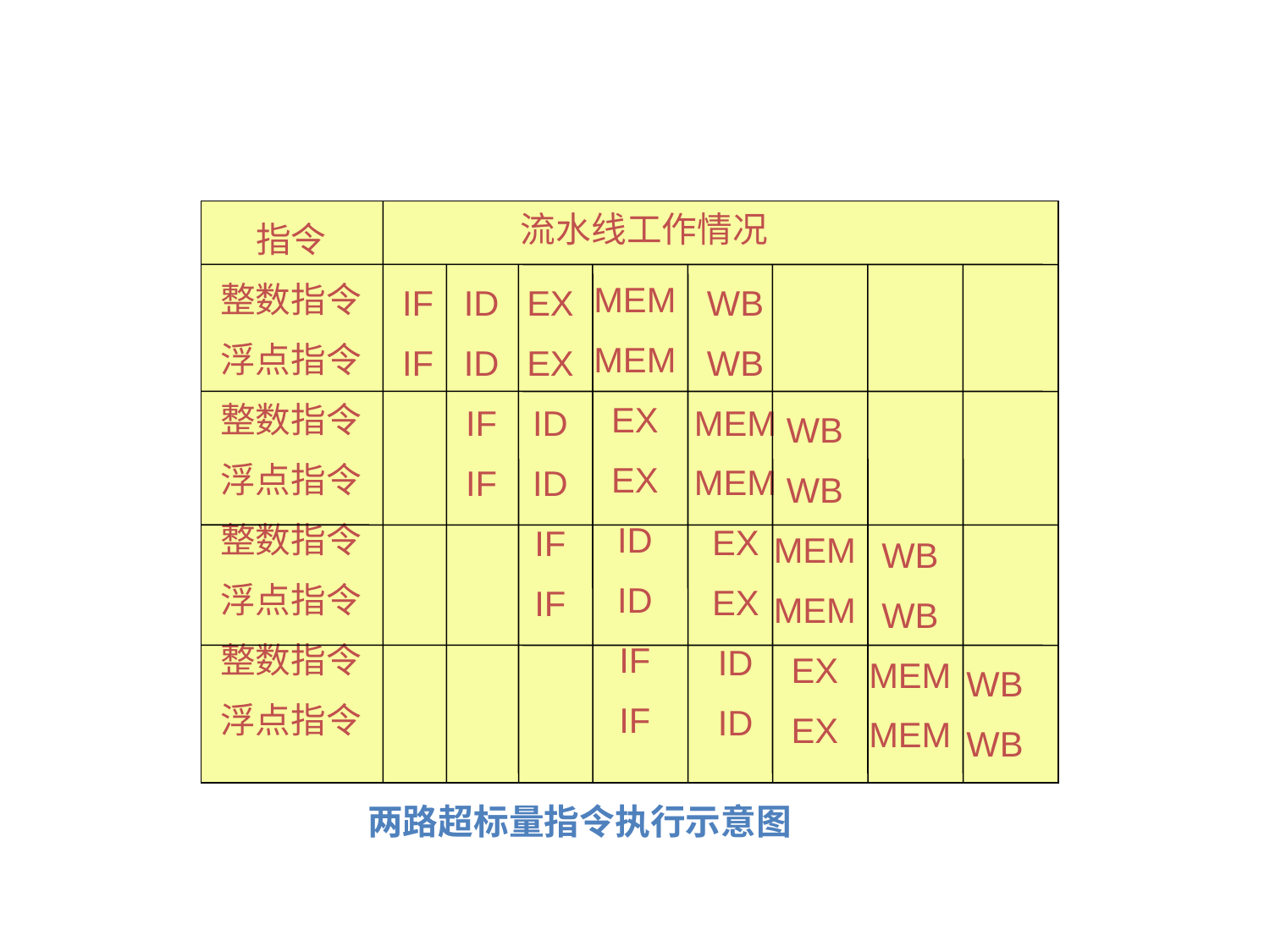

流水线工作情况
指令
整数指令
浮点指令
整数指令
浮点指令
整数指令
浮点指令
整数指令
浮点指令

MEM
MEM
EX
EX
ID
ID
IF
IF

WB
WB
MEM
MEM
EX
EX
ID
ID

IF
IF

ID
ID
IF
IF

EX
EX
ID
ID
IF
IF

WB
WB
MEM
MEM
EX
EX

WB
WB
MEM
MEM

WB
WB
 两路超标量指令执行示意图